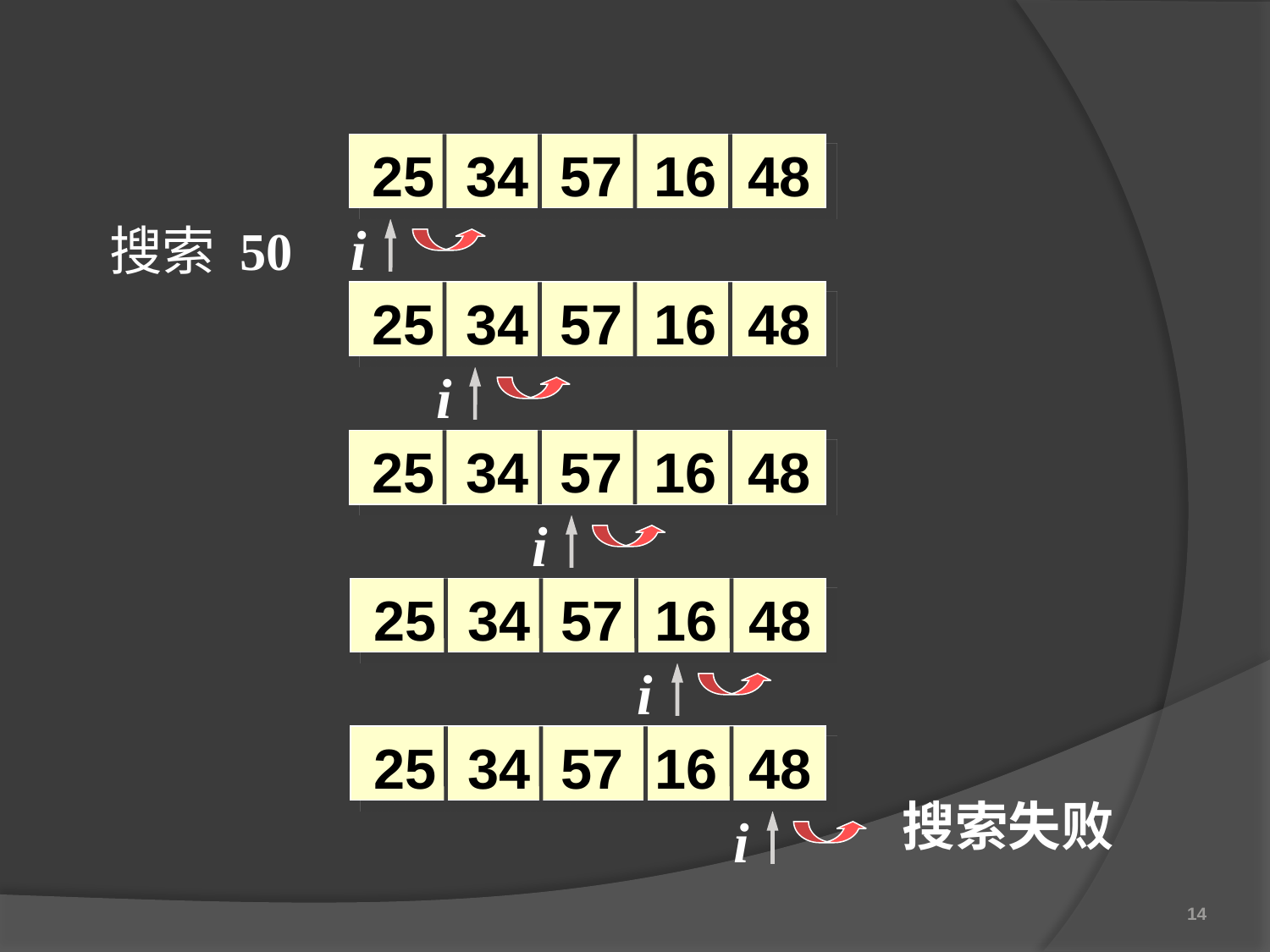

25  34  57  16  48

i
搜索 50

25  34  57  16  48

i

25  34  57  16  48

i

25  34  57  16  48

i

25  34  57  16  48

搜索失败
i

14